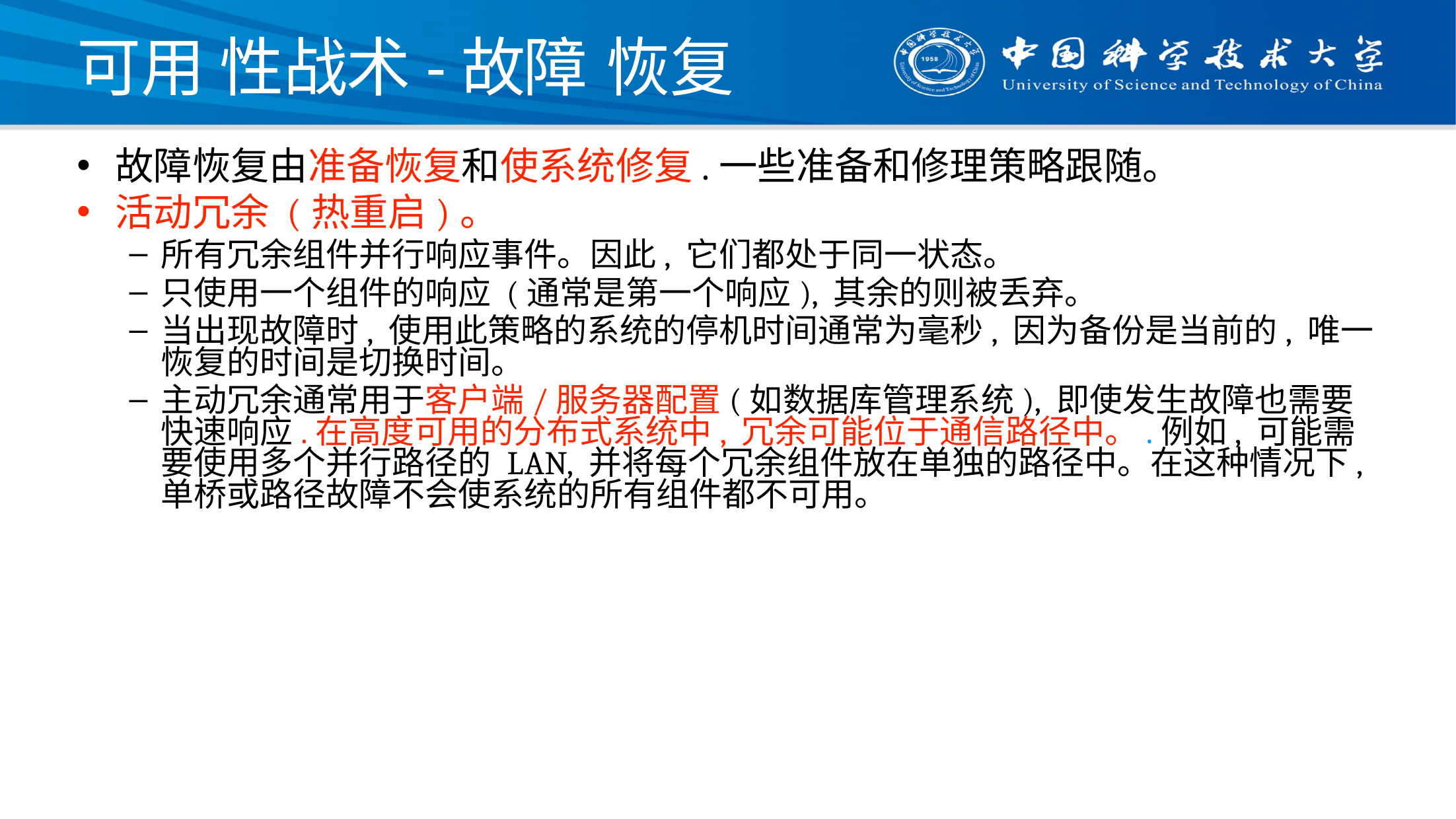

# 可用 性战术-故障 恢复
故障恢复由准备恢复和使系统修复.一些准备和修理策略跟随。
活动冗余 (热重启)。
所有冗余组件并行响应事件。因此, 它们都处于同一状态。
只使用一个组件的响应 (通常是第一个响应), 其余的则被丢弃。
当出现故障时, 使用此策略的系统的停机时间通常为毫秒, 因为备份是当前的, 唯一恢复的时间是切换时间。
主动冗余通常用于客户端/服务器配置(如数据库管理系统), 即使发生故障也需要快速响应.在高度可用的分布式系统中, 冗余可能位于通信路径中。.例如, 可能需要使用多个并行路径的 LAN, 并将每个冗余组件放在单独的路径中。在这种情况下, 单桥或路径故障不会使系统的所有组件都不可用。